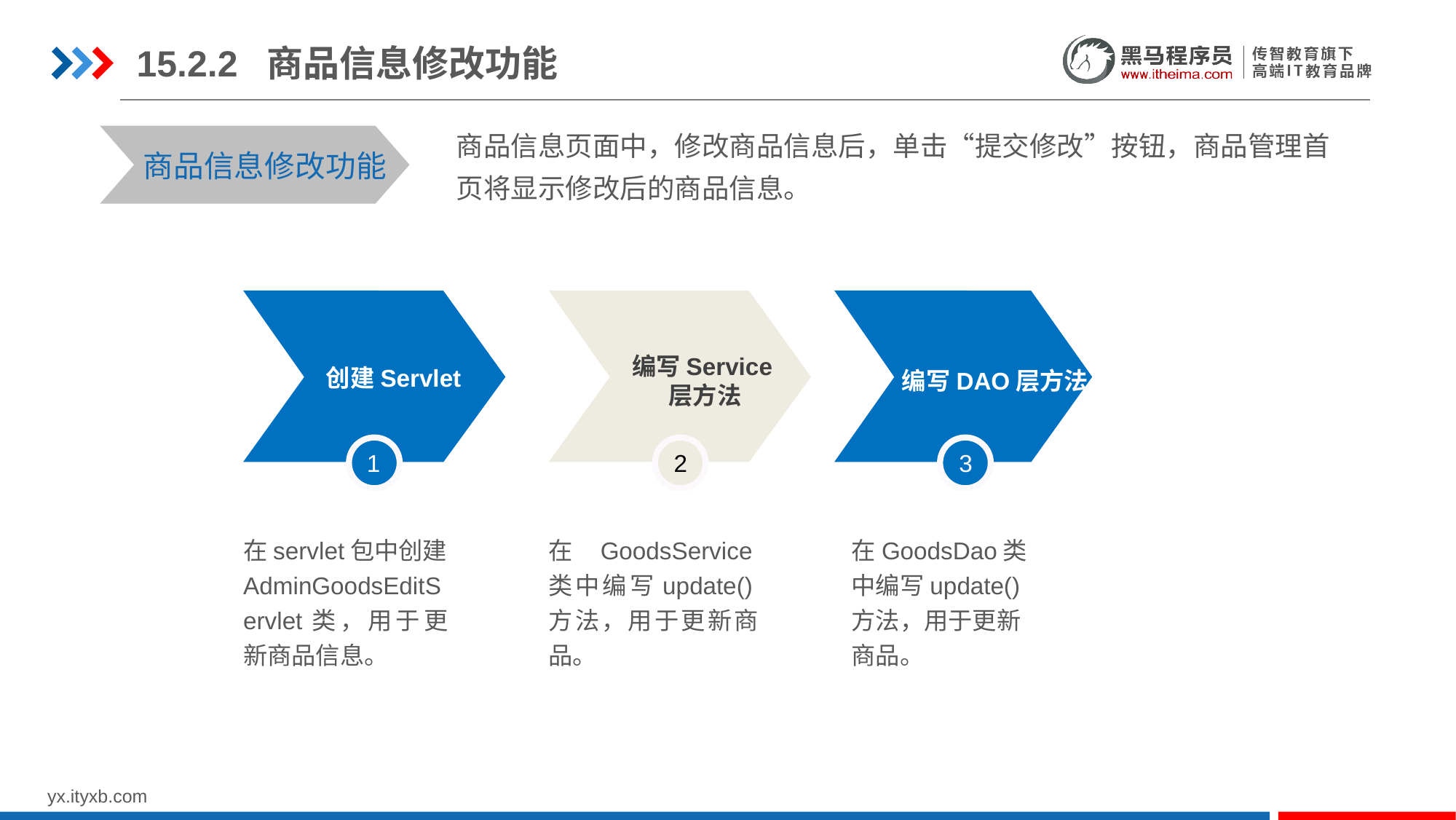

15.2.2  商品信息修改功能
商品信息页面中，修改商品信息后，单击“提交修改”按钮，商品管理首页将显示修改后的商品信息。

商品信息修改功能

创建Servlet

编写Service层方法

编写DAO层方法

1

2

3
在servlet包中创建AdminGoodsEditServlet类，用于更新商品信息。
在GoodsService类中编写update()方法，用于更新商品。
在GoodsDao类中编写update()方法，用于更新商品。